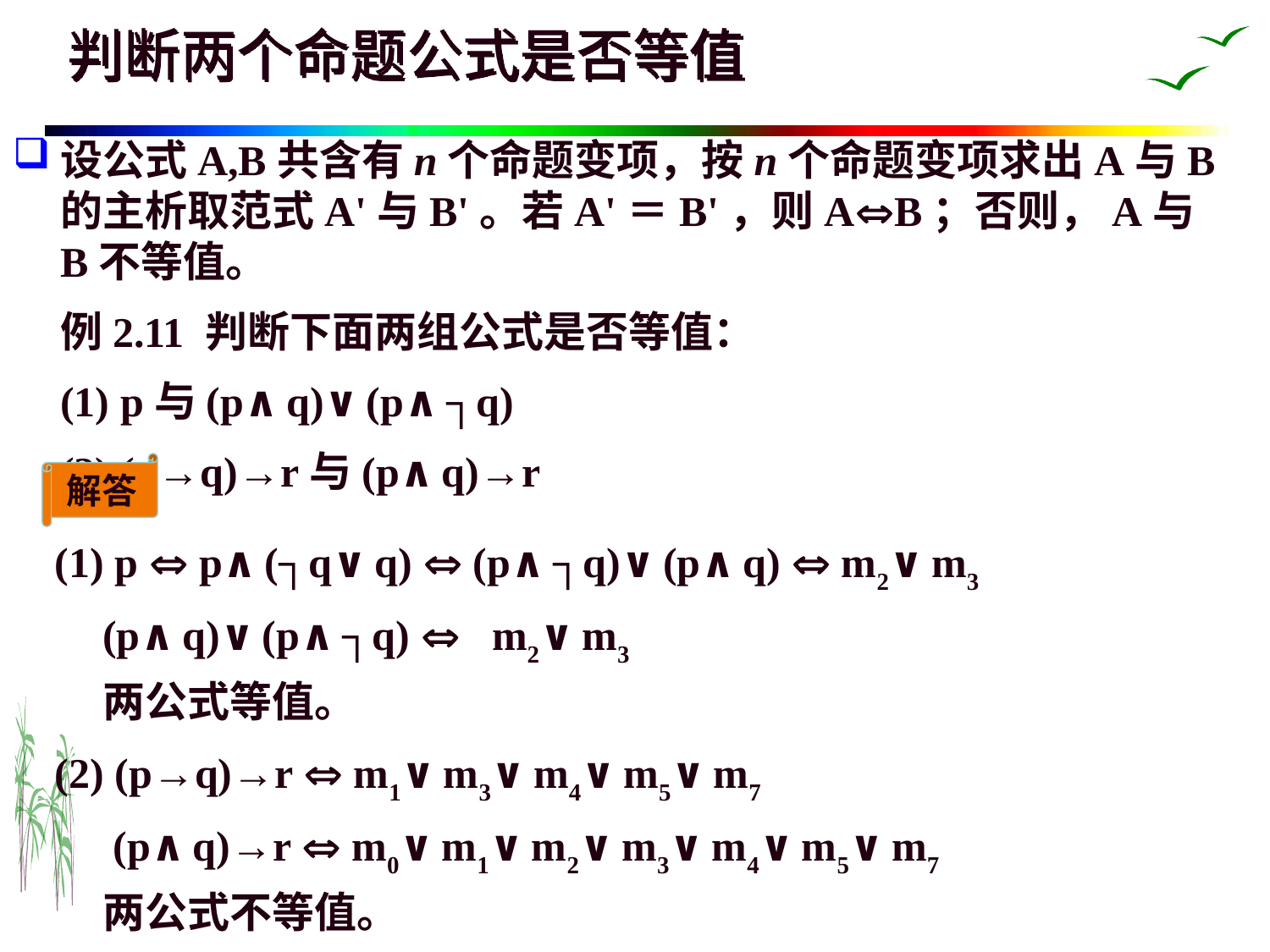

# 判断两个命题公式是否等值
设公式A,B共含有n个命题变项，按n个命题变项求出A与B的主析取范式A'与B'。若A'＝B'，则A⇔B；否则，A与B不等值。
	例2.11 判断下面两组公式是否等值：
	(1) p与(p∧q)∨(p∧┐q)
	(2) (p→q)→r与(p∧q)→r
解答
(1) p ⇔ p∧(┐q∨q) ⇔ (p∧┐q)∨(p∧q) ⇔ m2∨m3
	(p∧q)∨(p∧┐q) ⇔   m2∨m3
	两公式等值。
(2) (p→q)→r ⇔ m1∨m3∨m4∨m5∨m7
	 (p∧q)→r ⇔ m0∨m1∨m2∨m3∨m4∨m5∨m7
	两公式不等值。